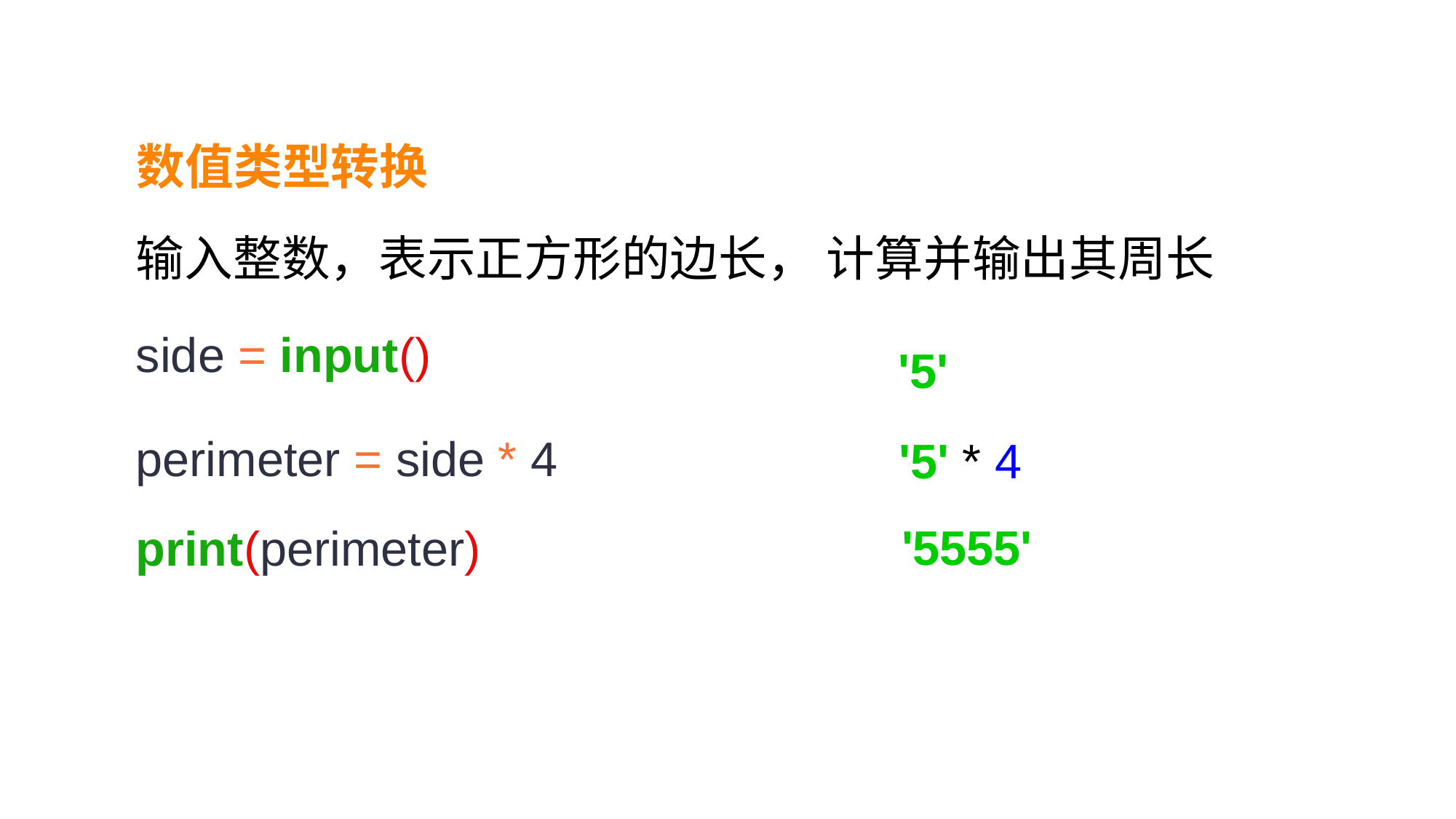

数值类型转换
输入整数，表示正方形的边长， 计算并输出其周长
side = input()
'5'
perimeter = side * 4
'5' * 4
'5555'
print(perimeter)